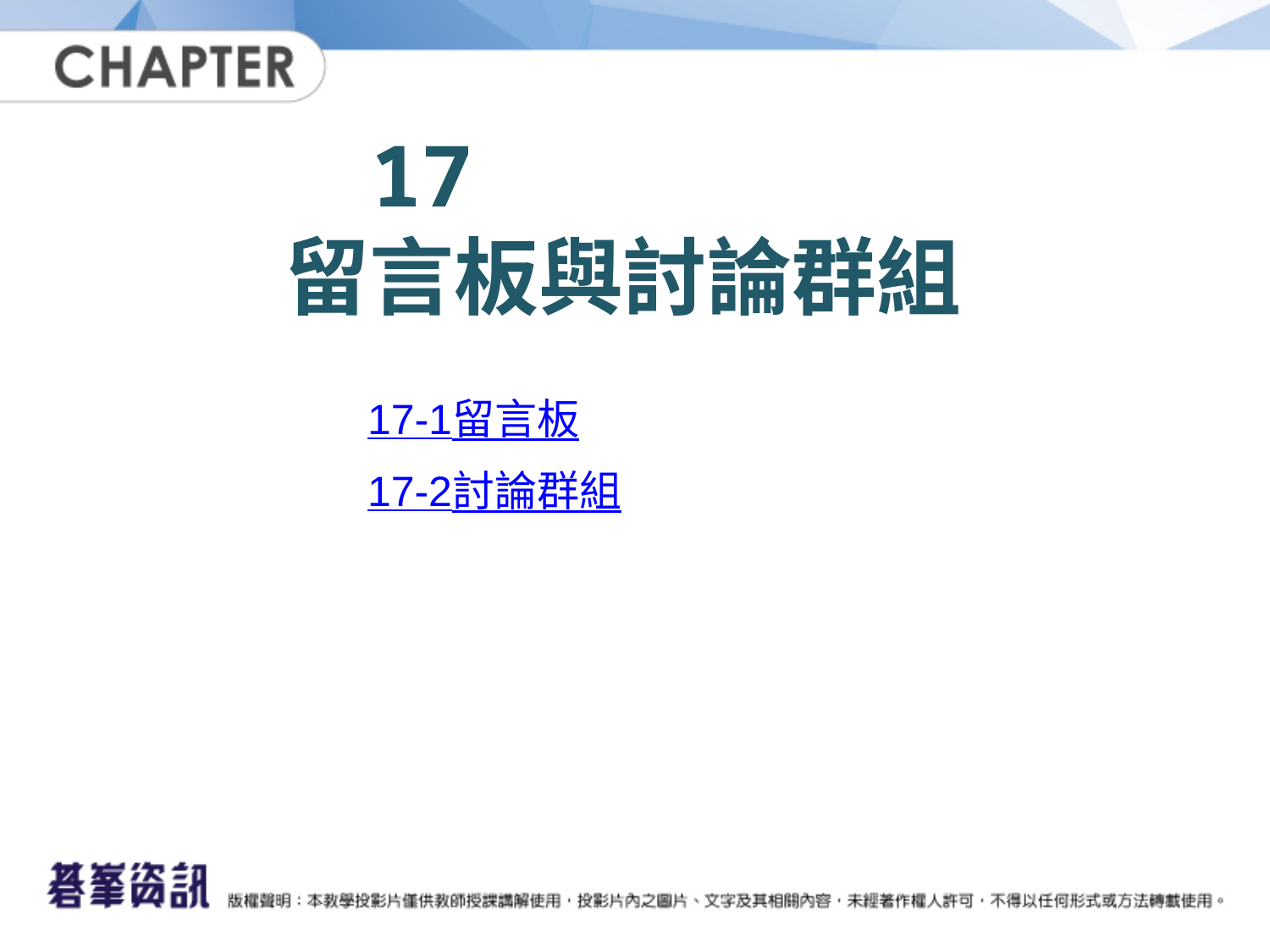

# 17 留言板與討論群組
17-1	留言板
17-2	討論群組